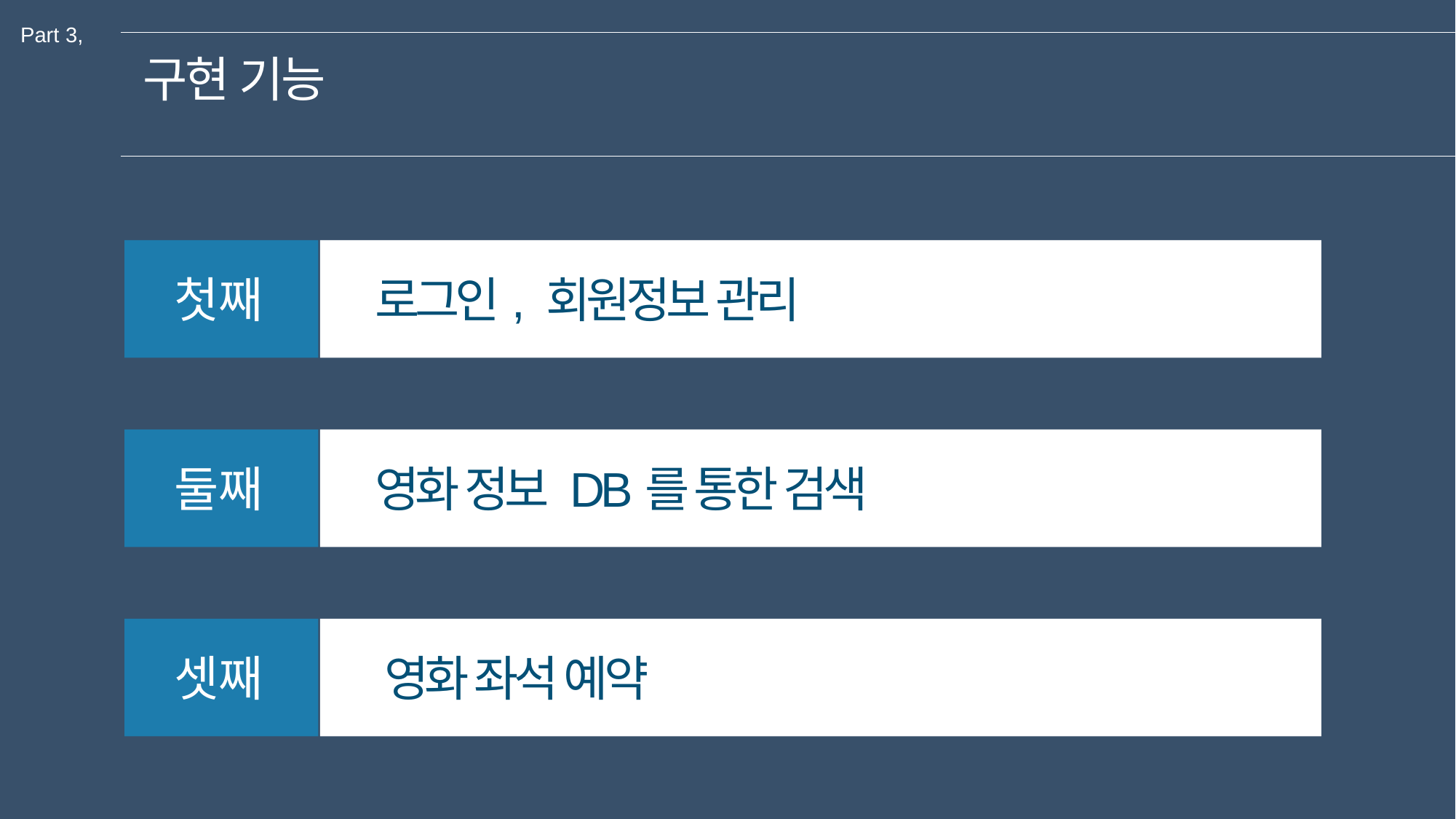

Part 3,
구현 기능

첫째
로그인, 회원정보 관리

둘째
영화 정보 DB를 통한 검색

셋째
영화 좌석 예약